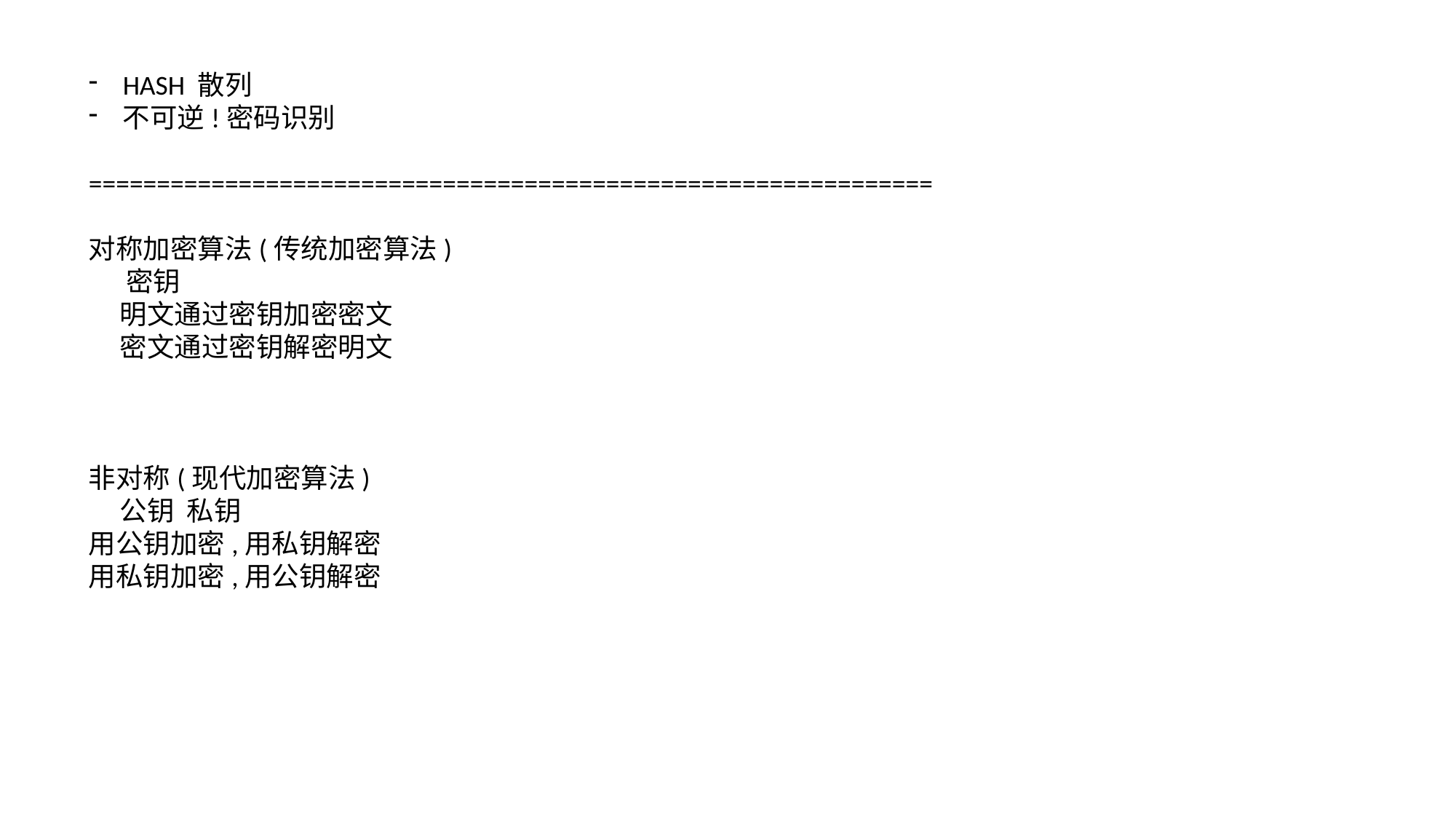

HASH 散列
不可逆!密码识别

==============================================================

对称加密算法(传统加密算法)
     密钥
    明文通过密钥加密密文
    密文通过密钥解密明文

非对称(现代加密算法)
    公钥  私钥
用公钥加密,用私钥解密
用私钥加密,用公钥解密